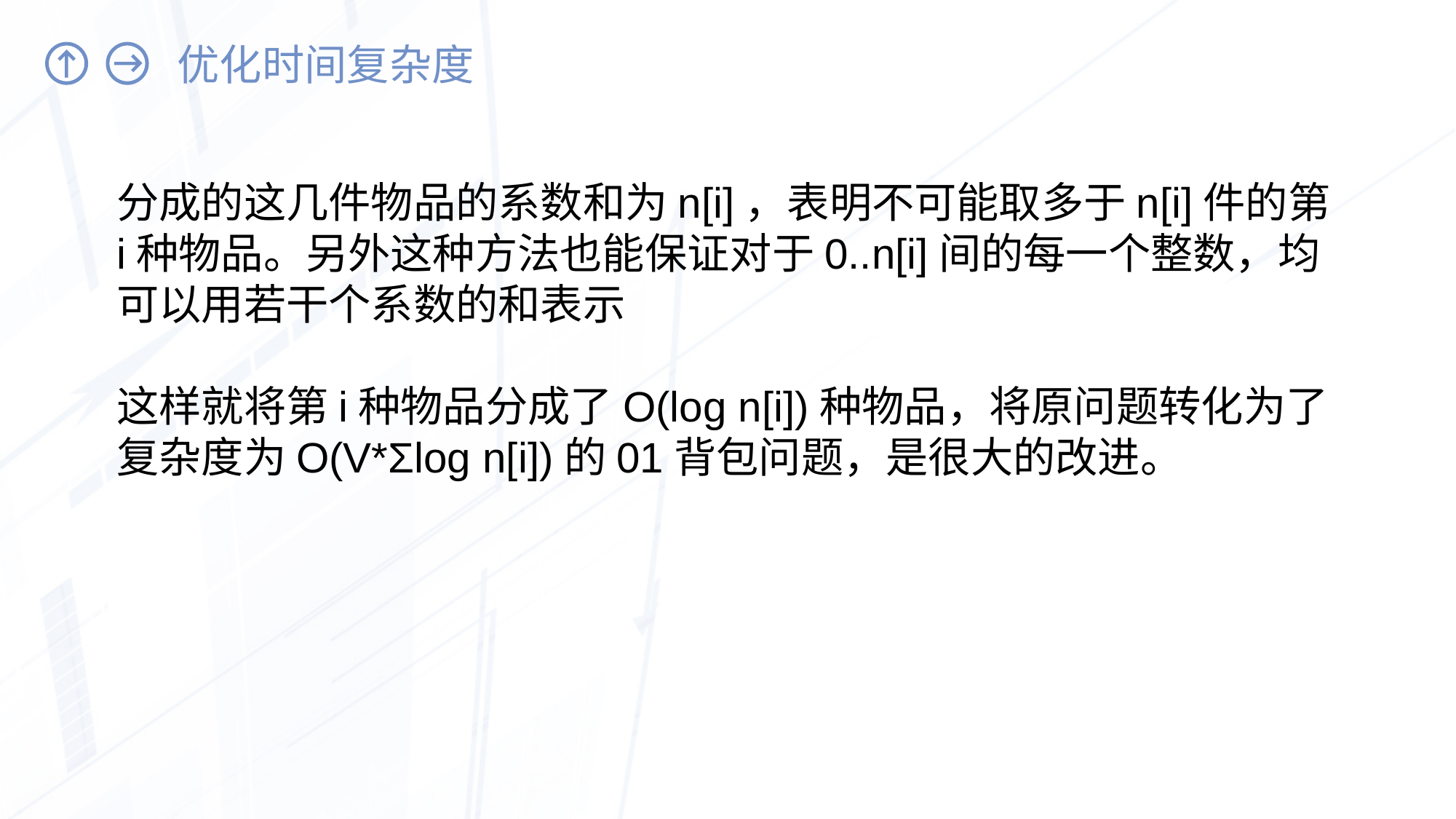

# 优化时间复杂度
分成的这几件物品的系数和为n[i]，表明不可能取多于n[i]件的第i种物品。另外这种方法也能保证对于0..n[i]间的每一个整数，均可以用若干个系数的和表示

这样就将第i种物品分成了O(log n[i])种物品，将原问题转化为了复杂度为O(V*Σlog n[i])的01背包问题，是很大的改进。